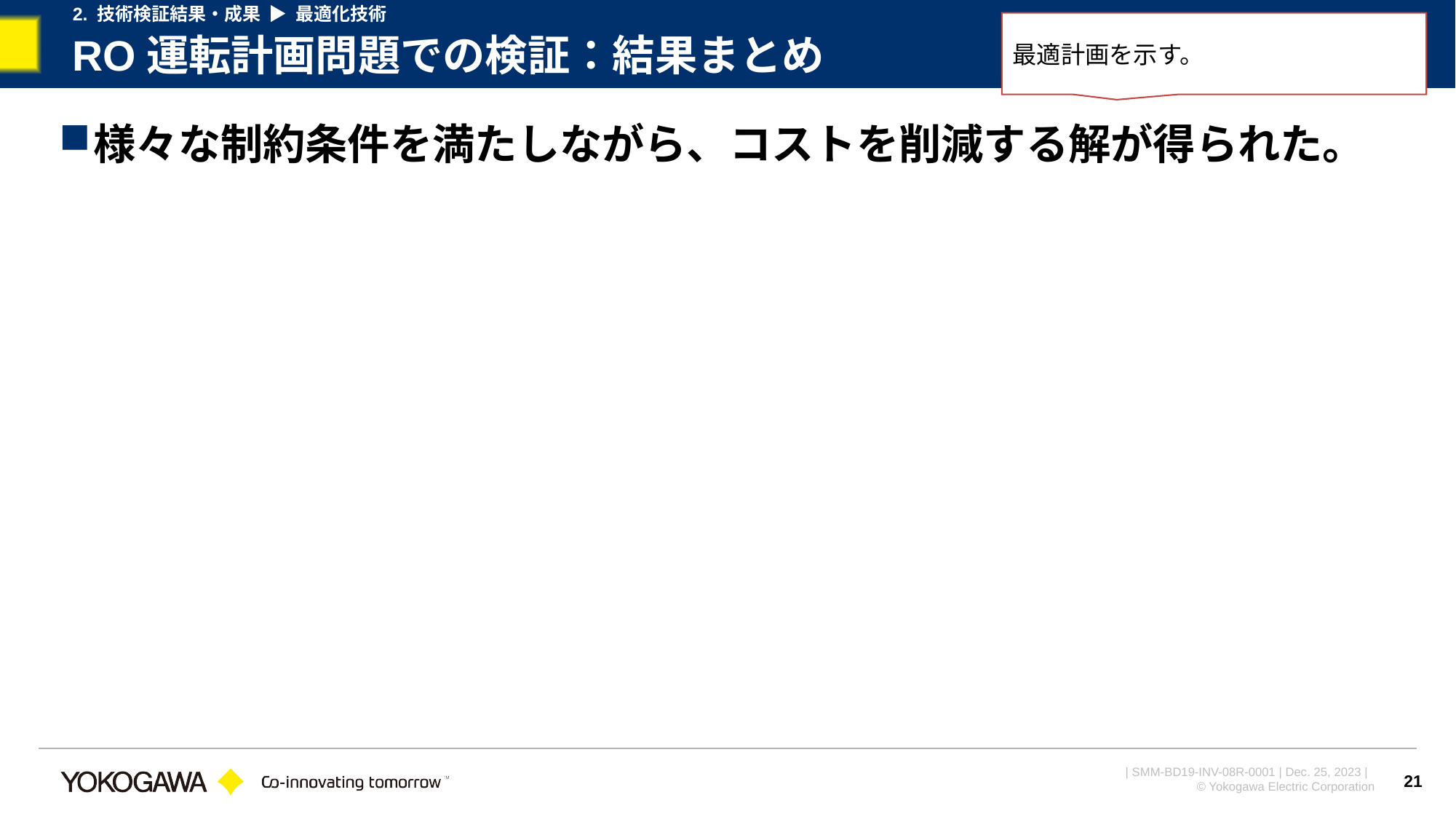

2. 技術検証結果・成果  ▶  最適化技術
最適計画を示す。
# RO運転計画問題での検証：結果まとめ
様々な制約条件を満たしながら、コストを削減する解が得られた。
21